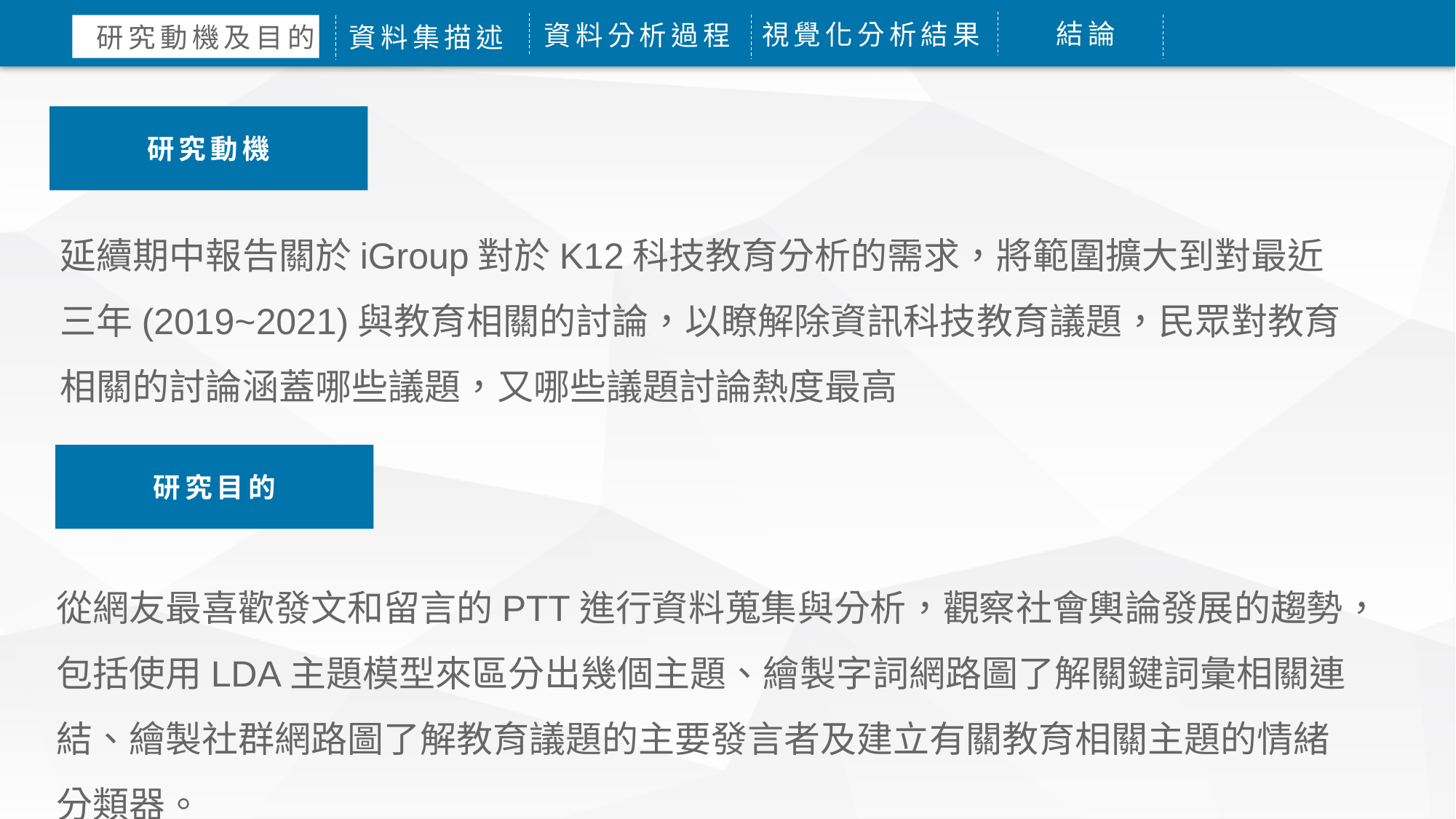

結論
視覺化分析結果
資料分析過程
研究動機及目的
資料集描述

研究動機
延續期中報告關於iGroup對於K12科技教育分析的需求，將範圍擴大到對最近三年(2019~2021)與教育相關的討論，以瞭解除資訊科技教育議題，民眾對教育相關的討論涵蓋哪些議題，又哪些議題討論熱度最高
研究目的
從網友最喜歡發文和留言的PTT進行資料蒐集與分析，觀察社會輿論發展的趨勢，包括使用LDA主題模型來區分出幾個主題、繪製字詞網路圖了解關鍵詞彙相關連結、繪製社群網路圖了解教育議題的主要發言者及建立有關教育相關主題的情緒分類器。